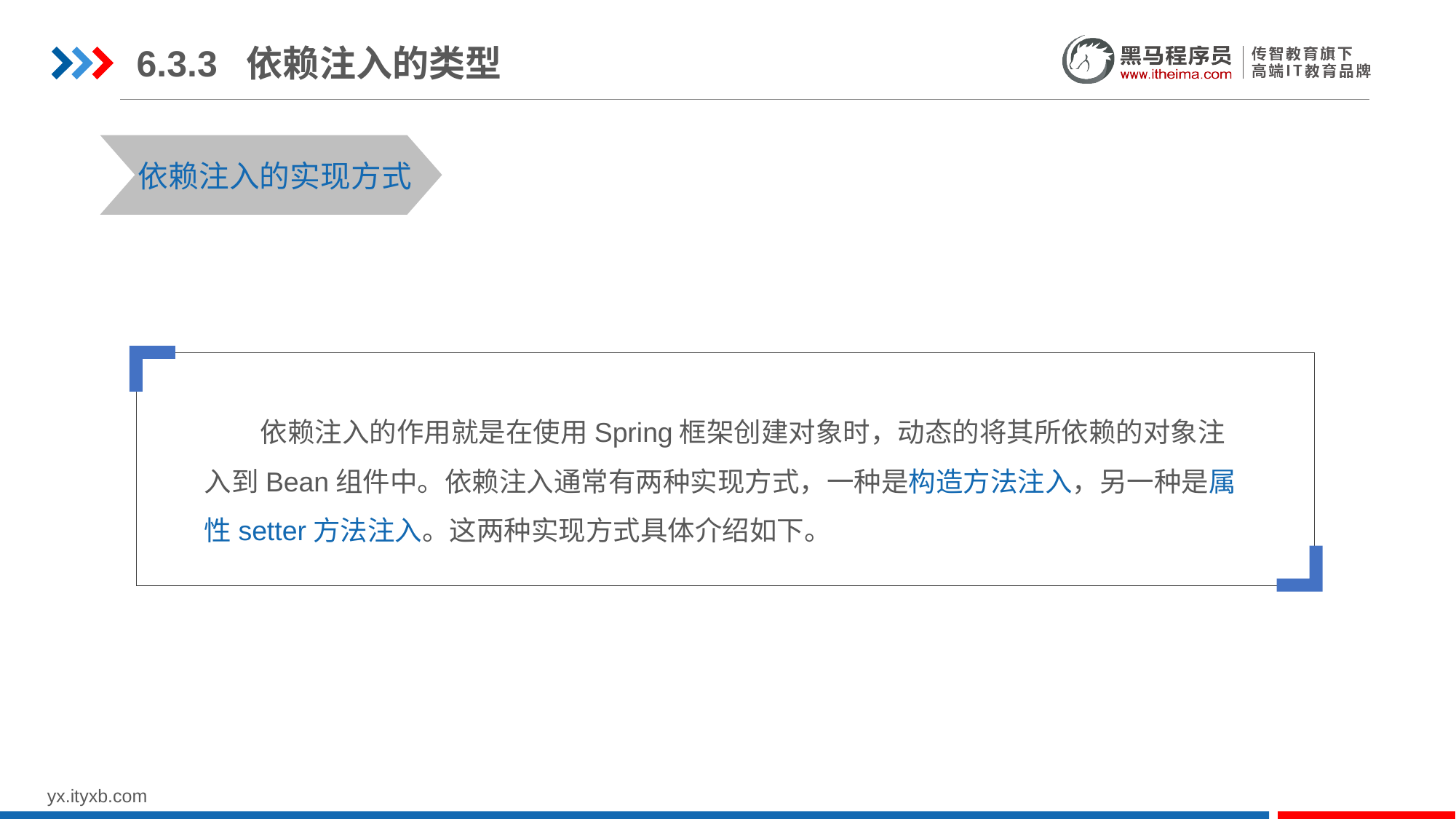

6.3.3  依赖注入的类型

STEP  01
STEP  03
依赖注入的实现方式

        依赖注入的作用就是在使用Spring框架创建对象时，动态的将其所依赖的对象注入到Bean组件中。依赖注入通常有两种实现方式，一种是构造方法注入，另一种是属性setter方法注入。这两种实现方式具体介绍如下。